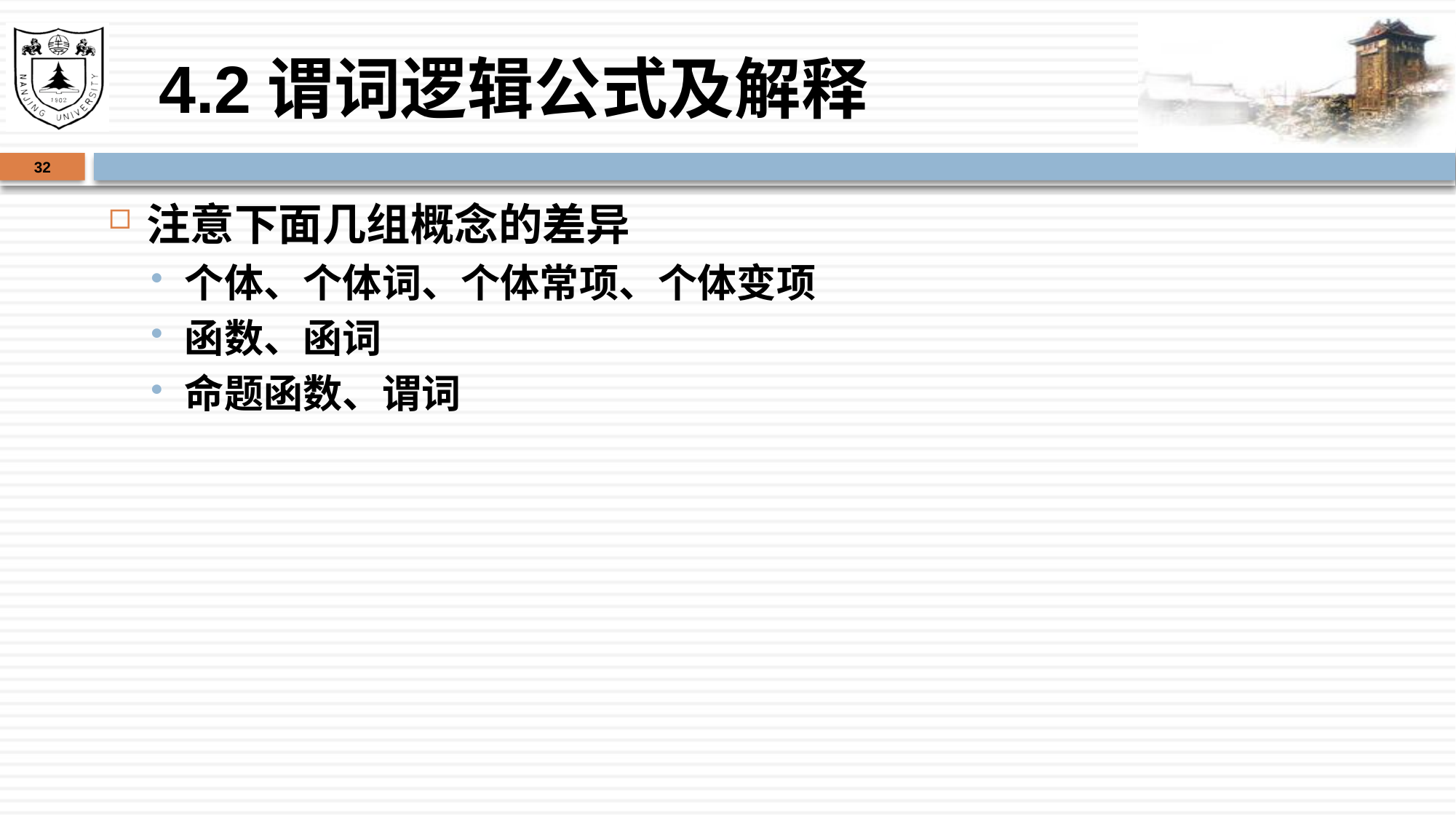

# 4.2谓词逻辑公式及解释
32
注意下面几组概念的差异
个体、个体词、个体常项、个体变项
函数、函词
命题函数、谓词